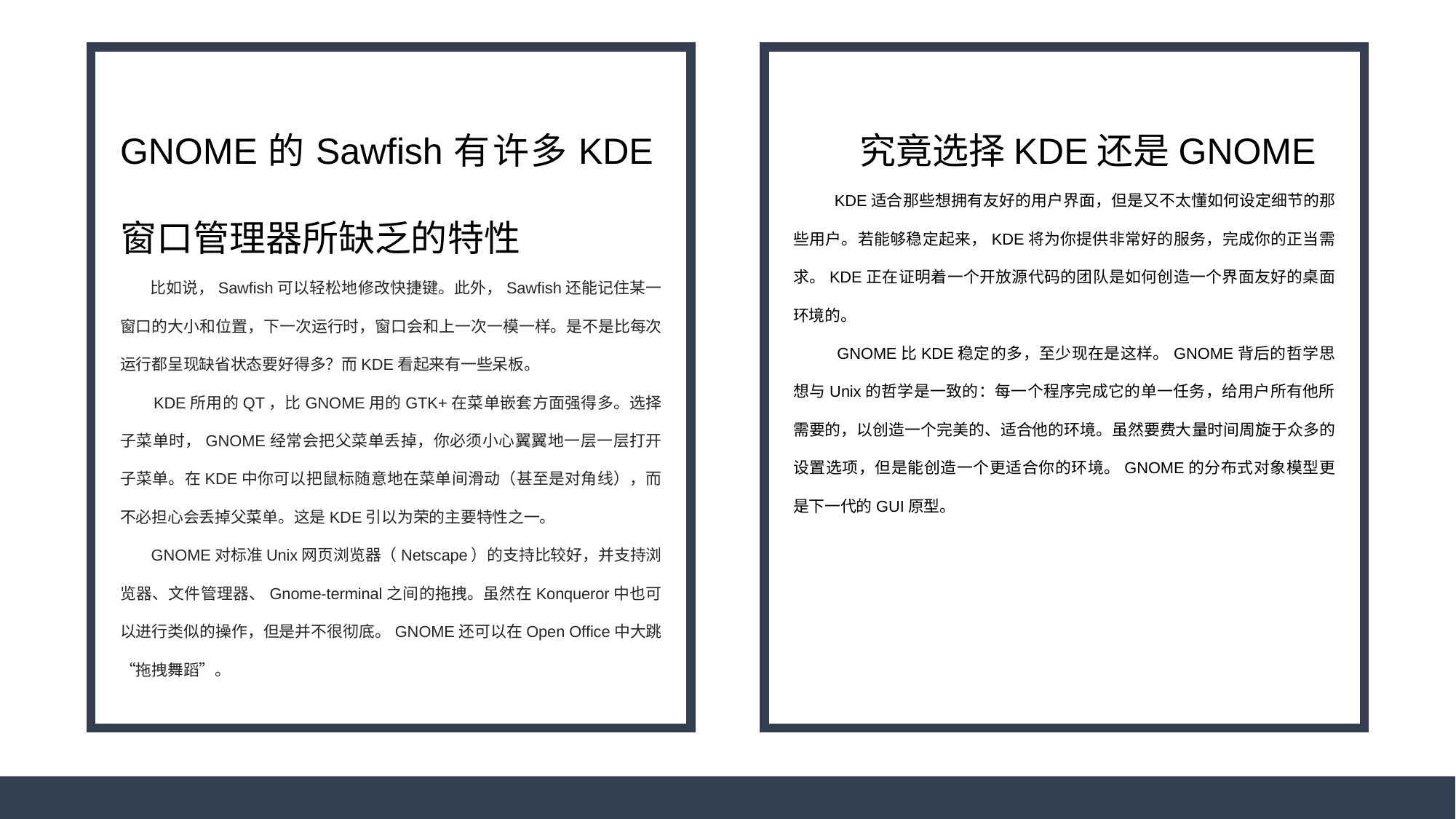

GNOME的Sawfish有许多KDE窗口管理器所缺乏的特性
       比如说，Sawfish可以轻松地修改快捷键。此外，Sawfish还能记住某一窗口的大小和位置，下一次运行时，窗口会和上一次一模一样。是不是比每次运行都呈现缺省状态要好得多？而KDE看起来有一些呆板。
       KDE所用的QT，比GNOME用的GTK+在菜单嵌套方面强得多。选择子菜单时，GNOME经常会把父菜单丢掉，你必须小心翼翼地一层一层打开子菜单。在KDE中你可以把鼠标随意地在菜单间滑动（甚至是对角线），而不必担心会丢掉父菜单。这是KDE引以为荣的主要特性之一。
       GNOME对标准Unix网页浏览器（Netscape）的支持比较好，并支持浏览器、文件管理器、Gnome-terminal之间的拖拽。虽然在Konqueror中也可以进行类似的操作，但是并不很彻底。GNOME还可以在Open Office中大跳“拖拽舞蹈”。
       究竟选择KDE还是GNOME
         KDE适合那些想拥有友好的用户界面，但是又不太懂如何设定细节的那些用户。若能够稳定起来，KDE将为你提供非常好的服务，完成你的正当需求。KDE正在证明着一个开放源代码的团队是如何创造一个界面友好的桌面环境的。
         GNOME比KDE稳定的多，至少现在是这样。GNOME背后的哲学思想与Unix的哲学是一致的：每一个程序完成它的单一任务，给用户所有他所需要的，以创造一个完美的、适合他的环境。虽然要费大量时间周旋于众多的设置选项，但是能创造一个更适合你的环境。GNOME的分布式对象模型更是下一代的GUI原型。